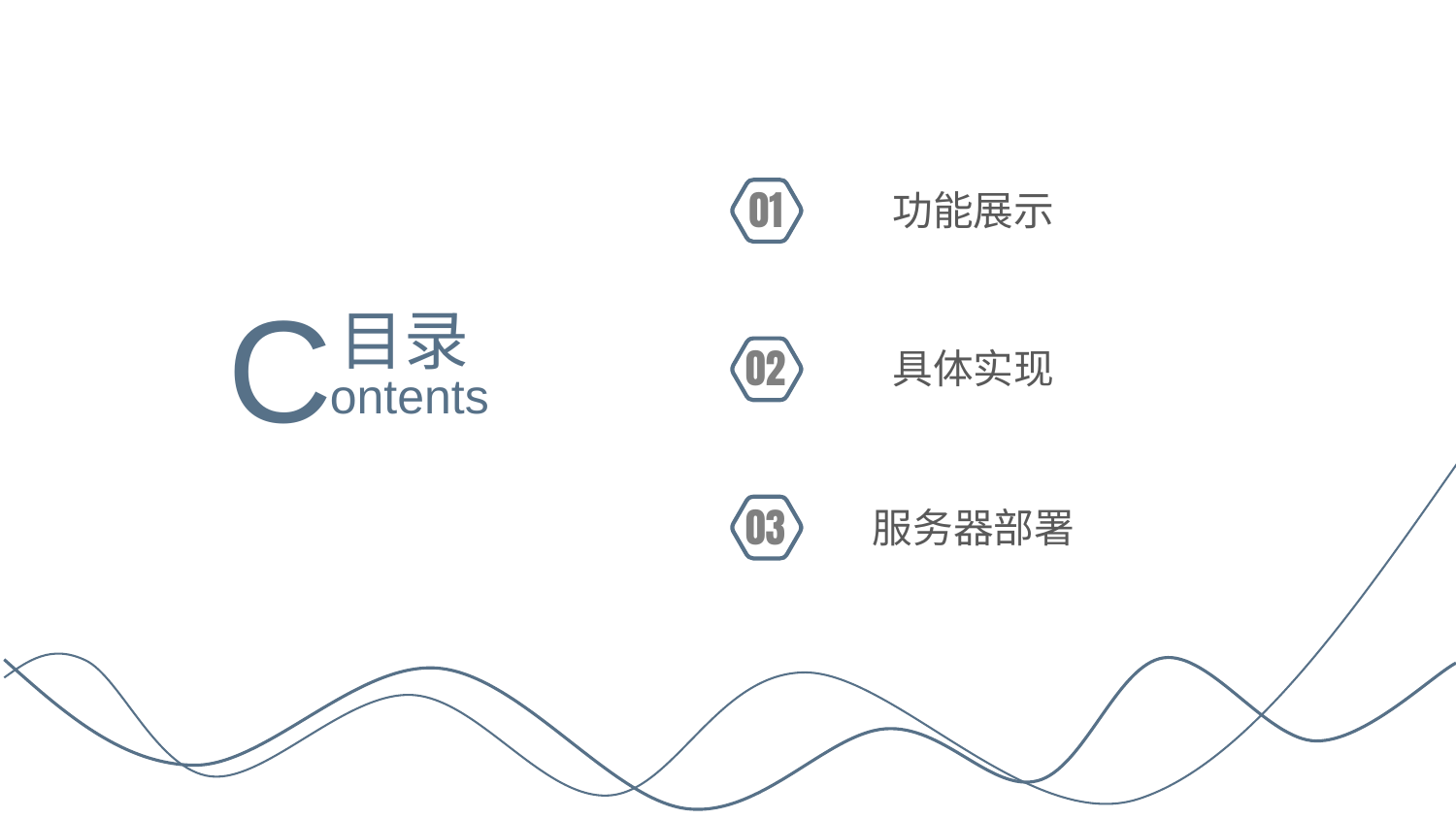

功能展示

01
C
目录
具体实现

02
ontents

服务器部署

03